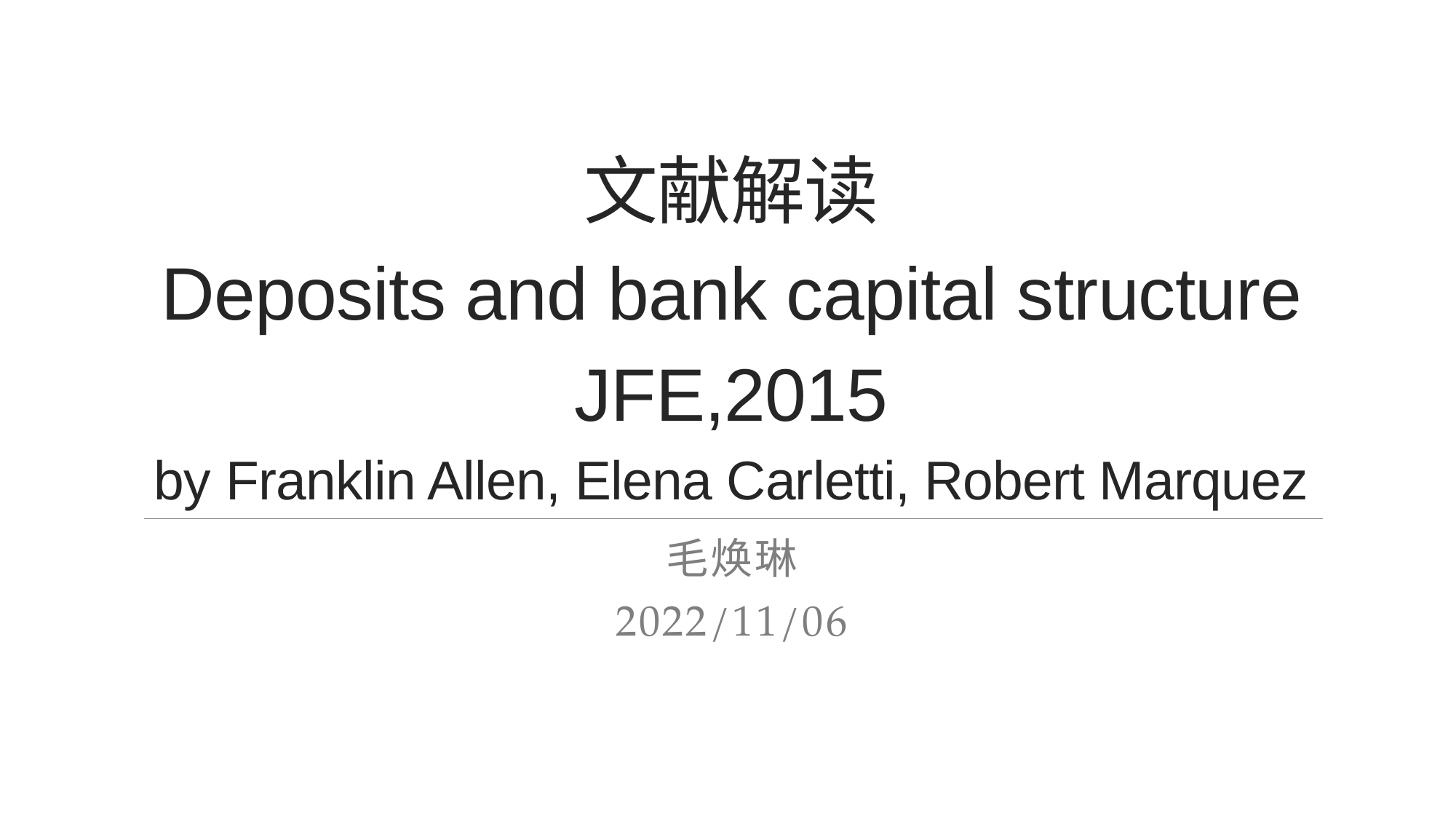

# 文献解读 Deposits and bank capital structure JFE,2015 by Franklin Allen, Elena Carletti, Robert Marquez
毛焕琳
2022/11/06